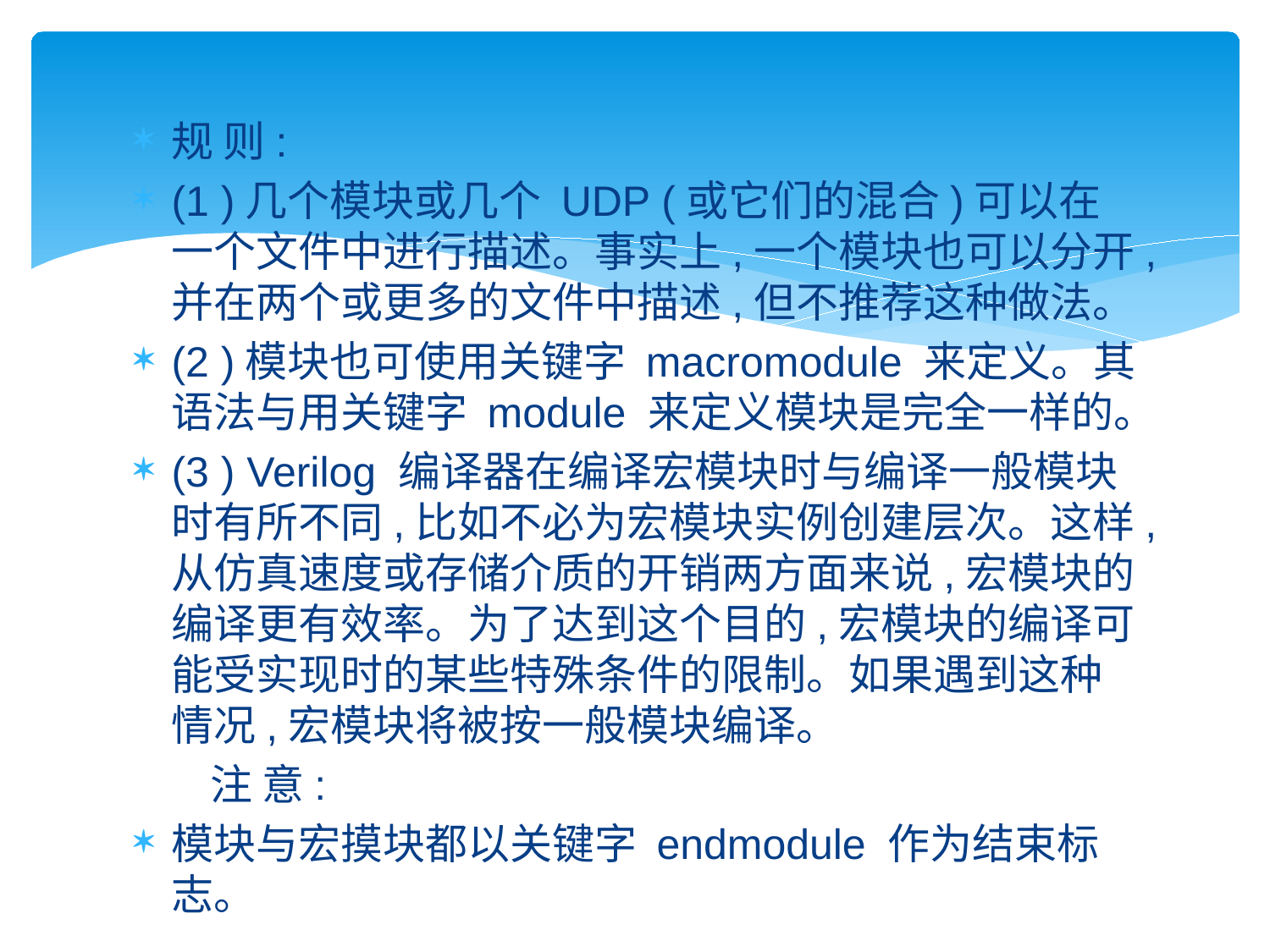

#
规 则:
(1 )几个模块或几个 UDP (或它们的混合)可以在一个文件中进行描述。事实上,一个模块也可以分开,并在两个或更多的文件中描述,但不推荐这种做法。
(2 )模块也可使用关键字 macromodule 来定义。其语法与用关键字 module 来定义模块是完全一样的。
(3 ) Verilog 编译器在编译宏模块时与编译一般模块时有所不同,比如不必为宏模块实例创建层次。这样,从仿真速度或存储介质的开销两方面来说,宏模块的编译更有效率。为了达到这个目的,宏模块的编译可能受实现时的某些特殊条件的限制。如果遇到这种情况,宏模块将被按一般模块编译。
       注 意:
模块与宏摸块都以关键字 endmodule 作为结束标志。